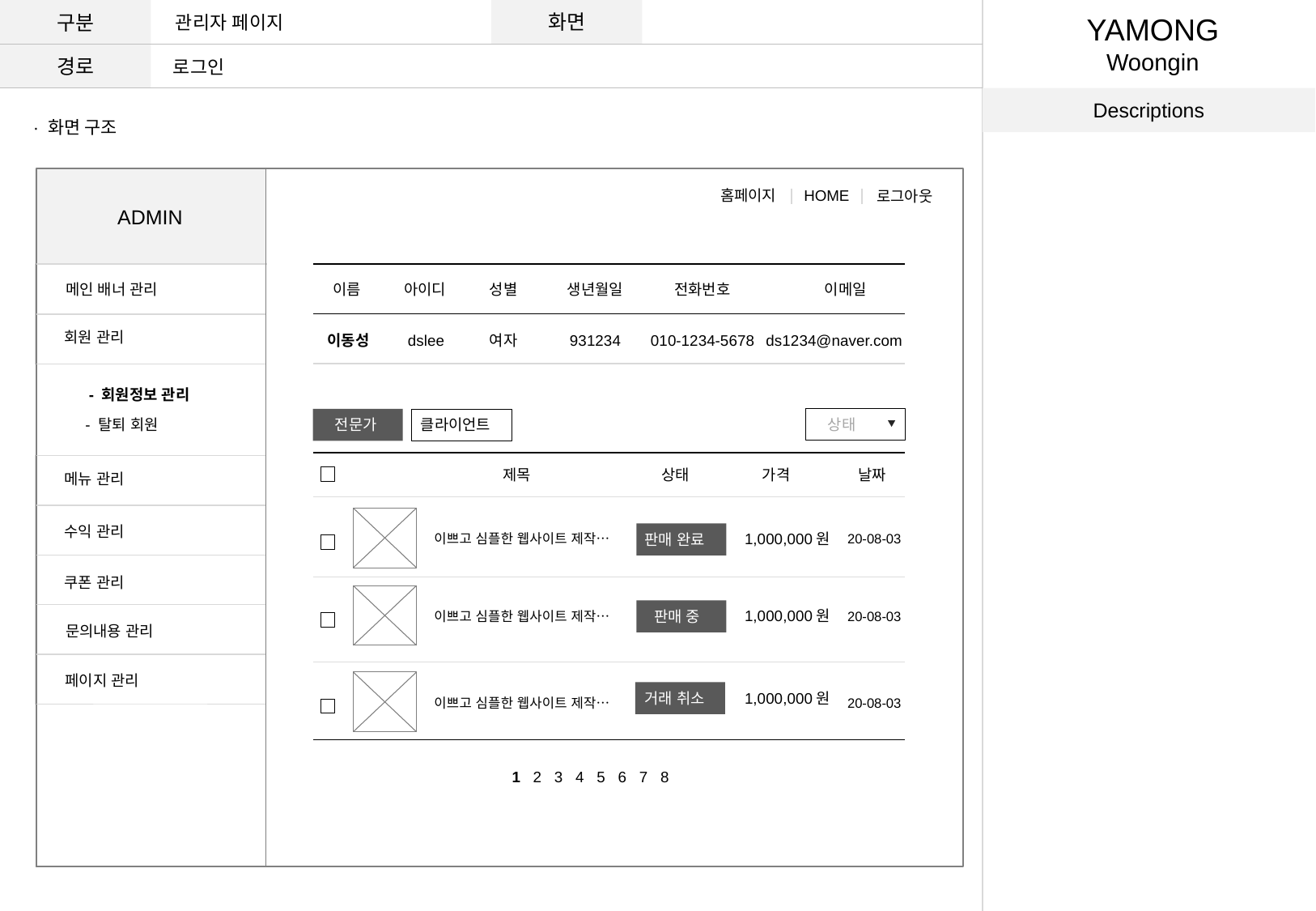

구분
화면
관리자 페이지
YAMONG
Woongin
경로
로그인
Descriptions
· 화면 구조

홈페이지
HOME
로그아웃
ADMIN

메인 배너 관리
이름
아이디
성별
생년월일
전화번호
이메일

회원 관리
이동성
dslee
여자
931234
010-1234-5678
ds1234@naver.com
- 회원정보 관리

- 탈퇴 회원

전문가
클라이언트
상태
판매완료

제목
상태
가격
날짜
메뉴 관리

수익 관리

1,000,000원
판매 완료
이쁘고 심플한 웹사이트 제작…
20-08-03

쿠폰 관리

1,000,000원

판매 중
이쁘고 심플한 웹사이트 제작…
20-08-03

문의내용 관리

페이지 관리

거래 취소
1,000,000원
이쁘고 심플한 웹사이트 제작…
20-08-03

1   2   3   4   5   6   7   8